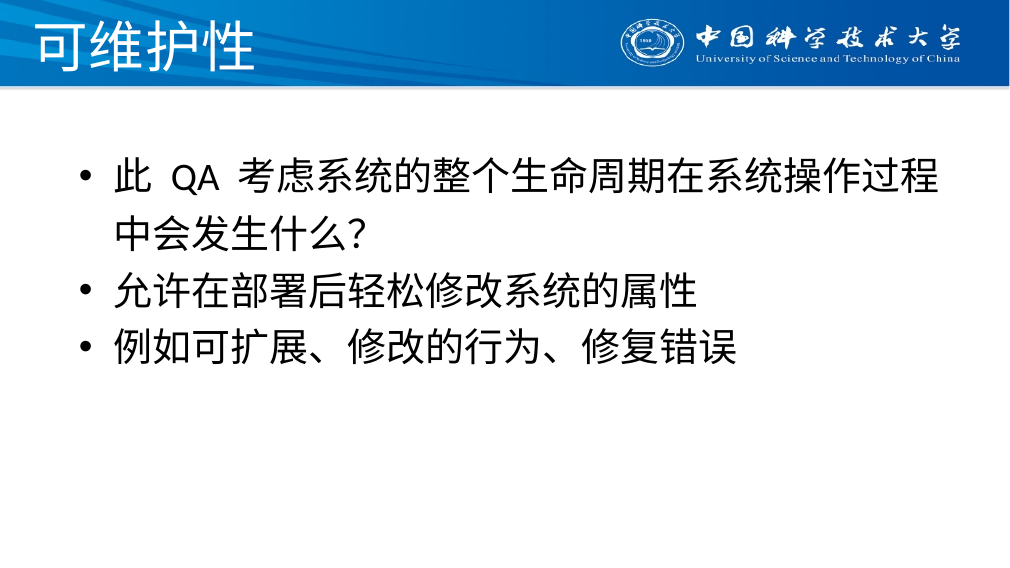

# 可维护性
此 QA 考虑系统的整个生命周期在系统操作过程中会发生什么？
允许在部署后轻松修改系统的属性
例如可扩展、修改的行为、修复错误